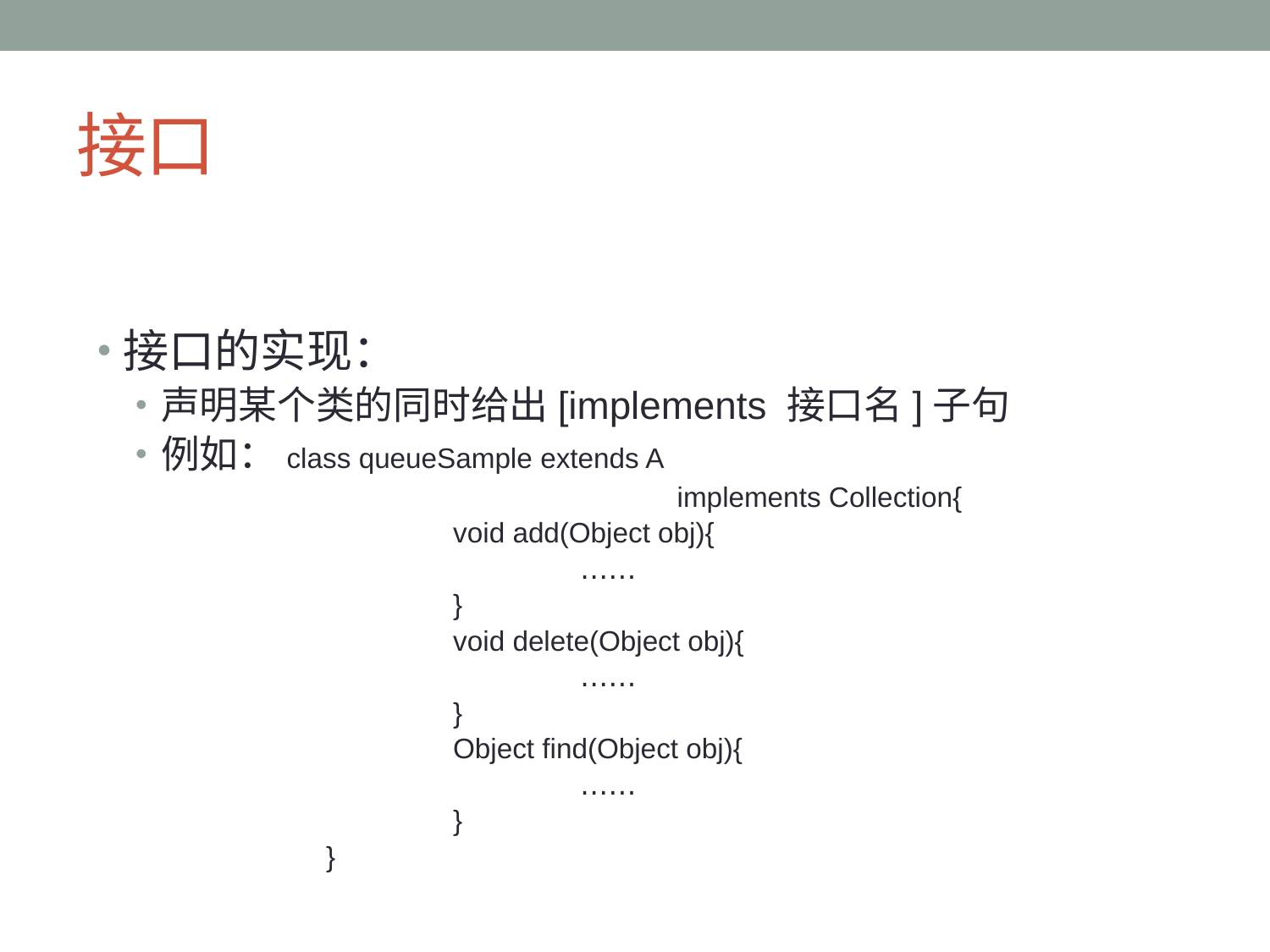

# 接口
接口的实现：
声明某个类的同时给出[implements 接口名]子句
例如：class queueSample extends A
					 implements Collection{
			void add(Object obj){
				……
			}
			void delete(Object obj){
				……
			}
			Object find(Object obj){
				……
			}
		}